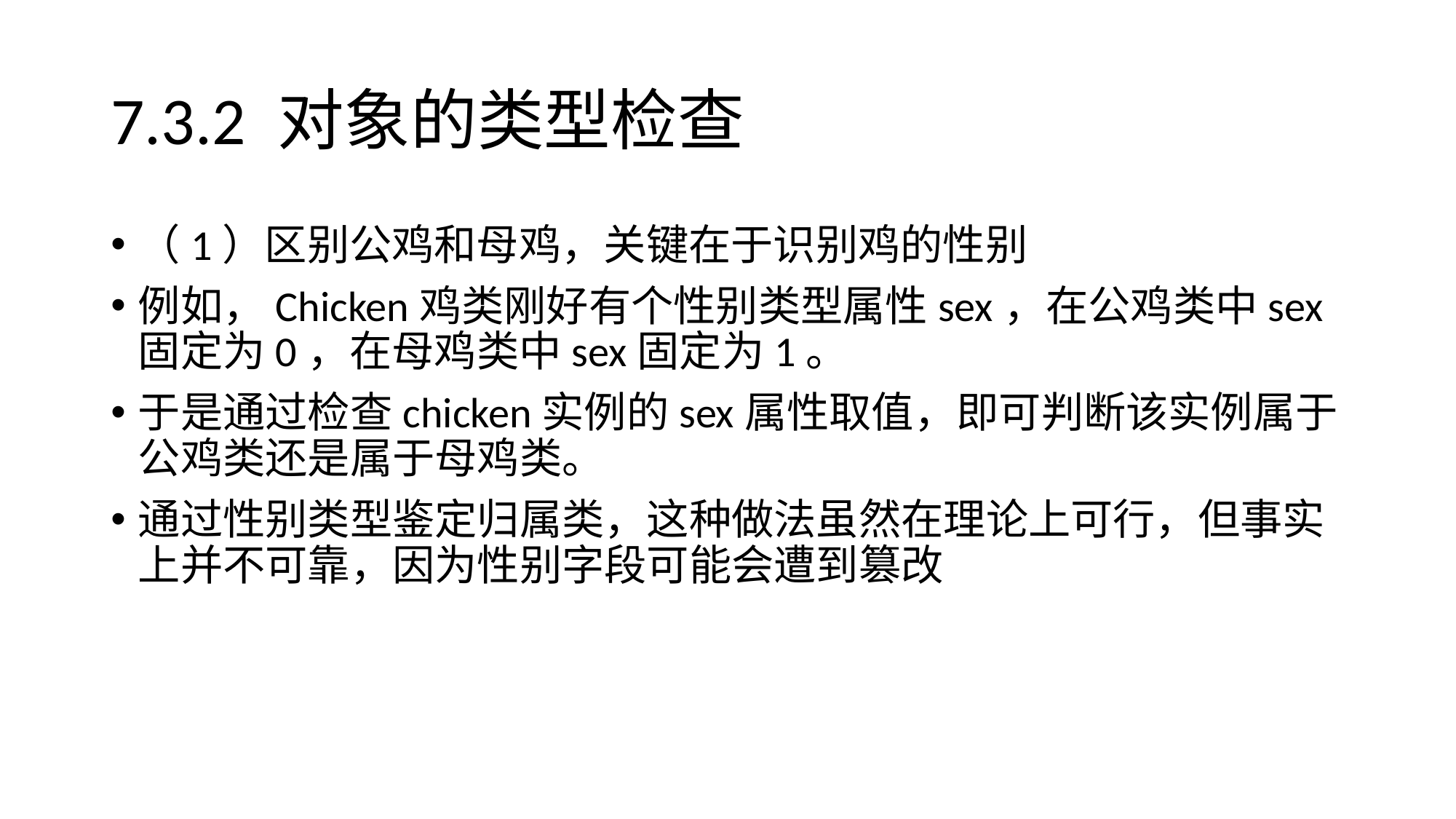

# 7.3.2 对象的类型检查
（1）区别公鸡和母鸡，关键在于识别鸡的性别
例如，Chicken鸡类刚好有个性别类型属性sex，在公鸡类中sex固定为0，在母鸡类中sex固定为1。
于是通过检查chicken实例的sex属性取值，即可判断该实例属于公鸡类还是属于母鸡类。
通过性别类型鉴定归属类，这种做法虽然在理论上可行，但事实上并不可靠，因为性别字段可能会遭到篡改